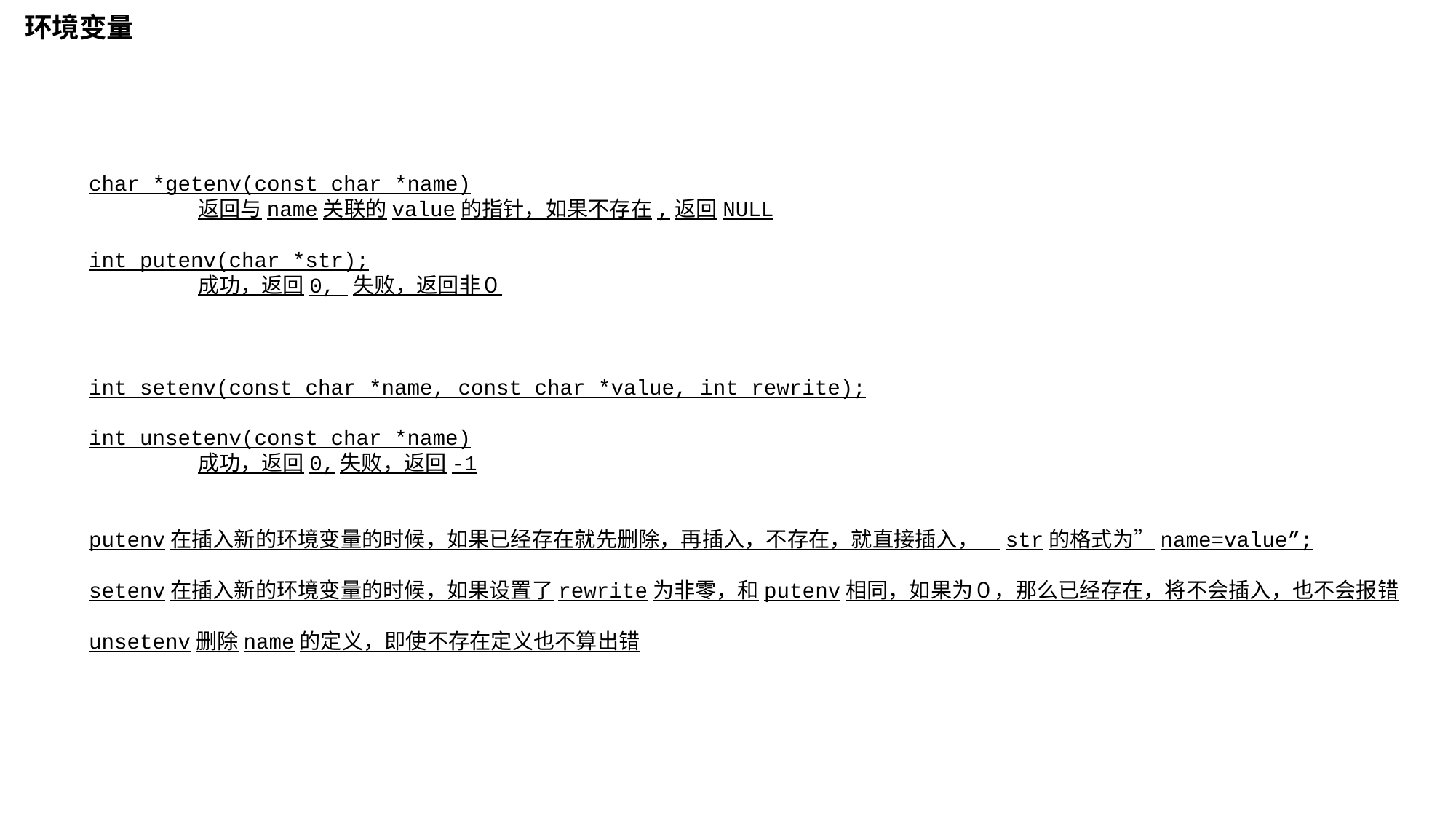

环境变量
char *getenv(const char *name)
	返回与name关联的value的指针，如果不存在,返回NULL

int putenv(char *str);
	成功，返回0, 失败，返回非０

int setenv(const char *name, const char *value, int rewrite);

int unsetenv(const char *name)
	成功，返回0,失败，返回-1

putenv在插入新的环境变量的时候，如果已经存在就先删除，再插入，不存在，就直接插入，　str的格式为”name=value”;

setenv在插入新的环境变量的时候，如果设置了rewrite为非零，和putenv相同，如果为０，那么已经存在，将不会插入，也不会报错

unsetenv删除name的定义，即使不存在定义也不算出错